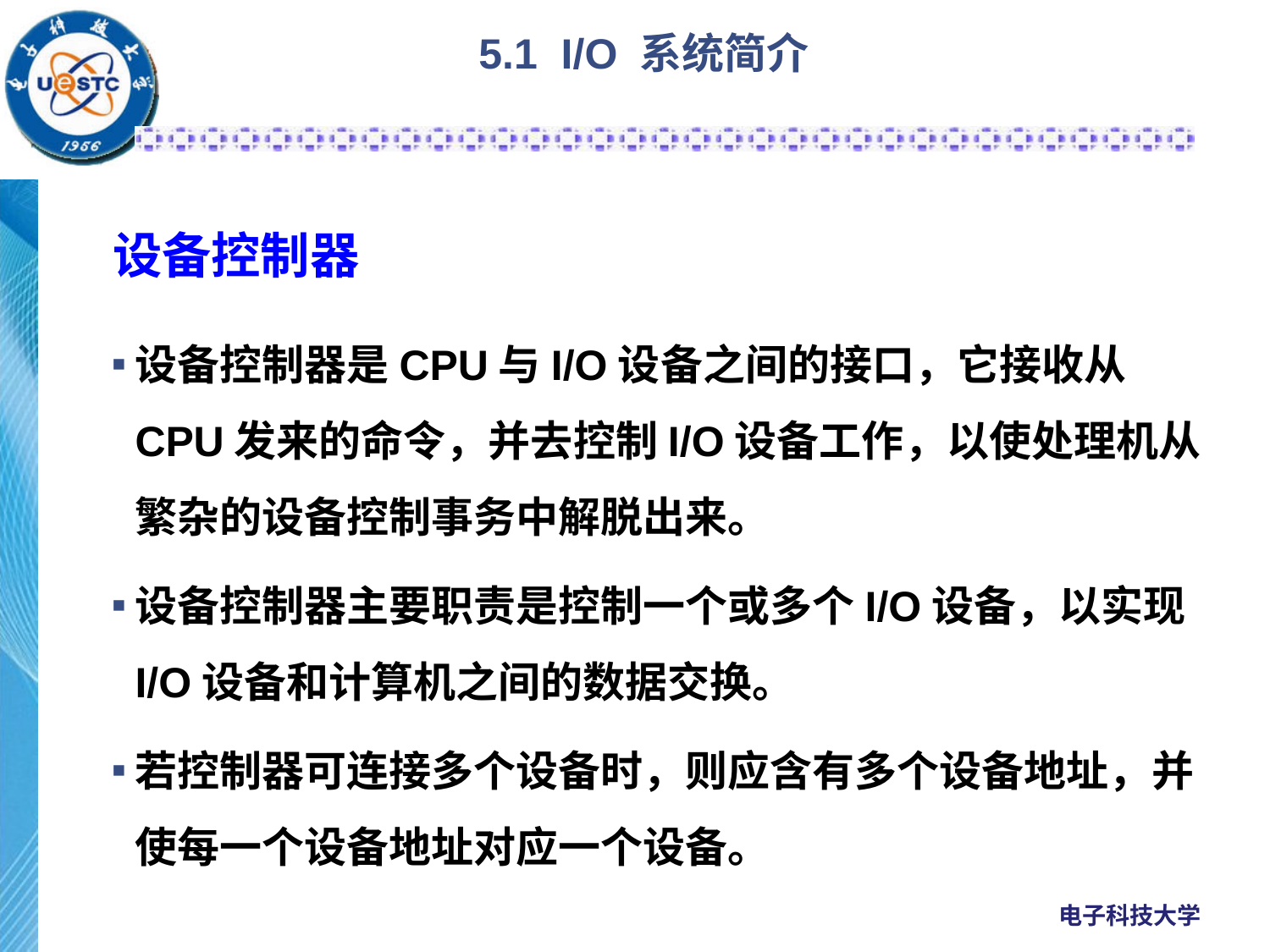

# 5.1  I/O 系统简介
设备控制器
设备控制器是CPU与I/O设备之间的接口，它接收从CPU发来的命令，并去控制I/O设备工作，以使处理机从繁杂的设备控制事务中解脱出来。
设备控制器主要职责是控制一个或多个I/O设备，以实现I/O设备和计算机之间的数据交换。
若控制器可连接多个设备时，则应含有多个设备地址，并使每一个设备地址对应一个设备。